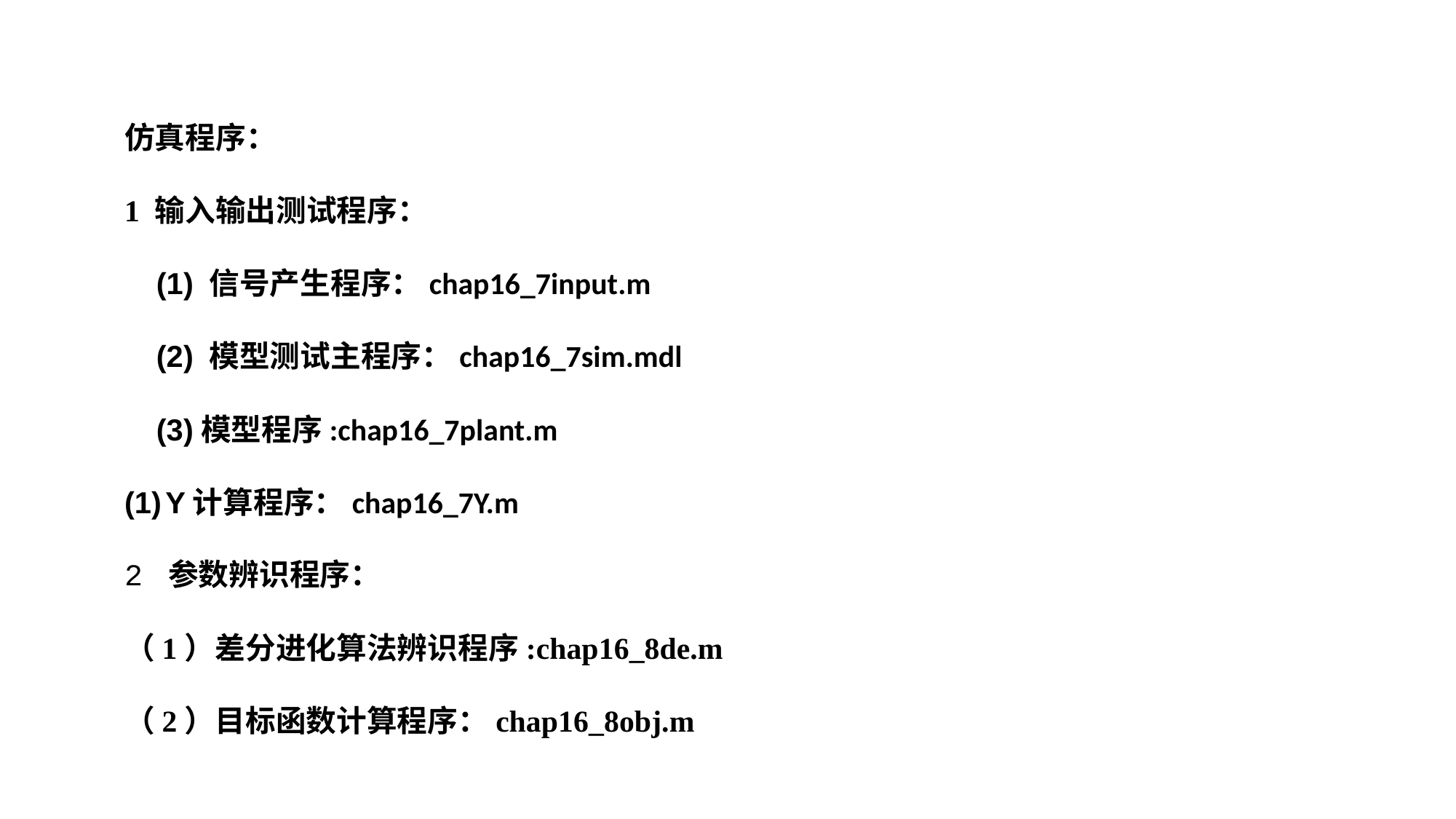

仿真程序：
1 输入输出测试程序：
(1) 信号产生程序：chap16_7input.m
(2) 模型测试主程序：chap16_7sim.mdl
(3)模型程序:chap16_7plant.m
Y计算程序：chap16_7Y.m
2 参数辨识程序：
（1）差分进化算法辨识程序:chap16_8de.m
（2）目标函数计算程序：chap16_8obj.m